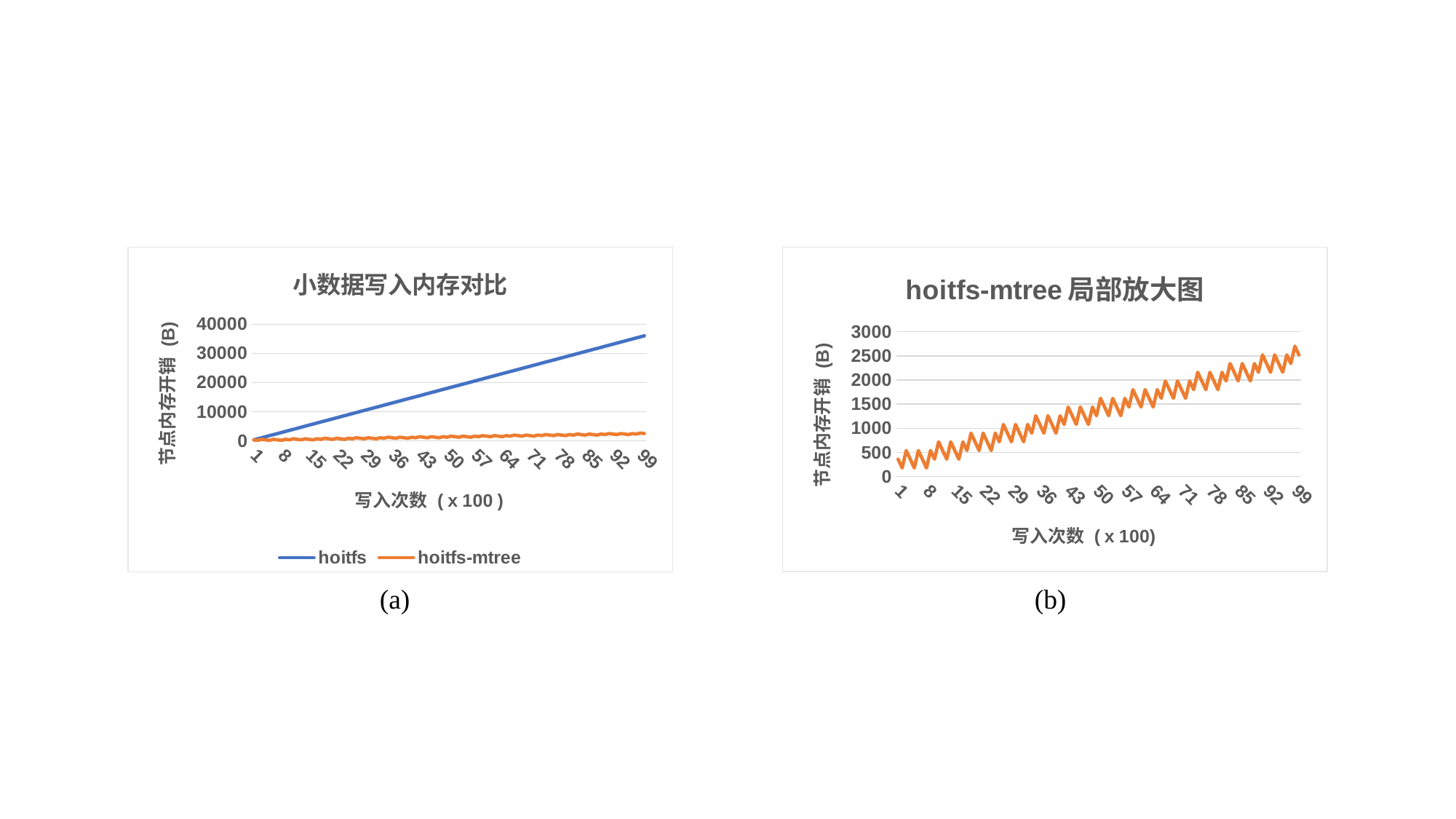

### Chart: 小数据写入内存对比

| Category | hoitfs | hoitfs-mtree |
|---|---|---|

### Chart: hoitfs-mtree局部放大图

| Category | hoitfs-opt |
|---|---|
(a)
(b)